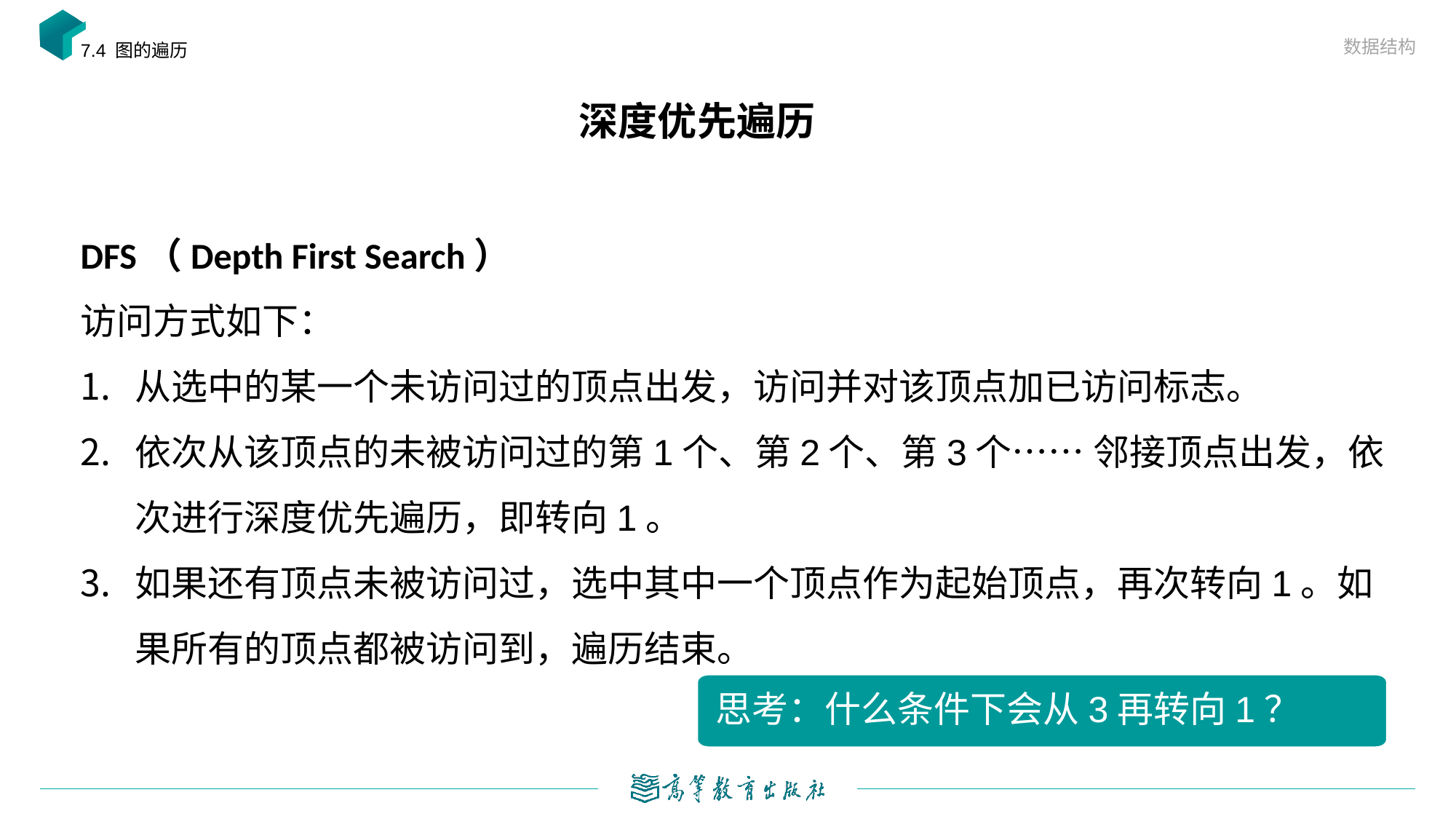

数据结构
7.4 图的遍历
# 深度优先遍历
DFS（Depth First Search）
访问方式如下：
从选中的某一个未访问过的顶点出发，访问并对该顶点加已访问标志。
依次从该顶点的未被访问过的第1个、第2个、第3个…… 邻接顶点出发，依次进行深度优先遍历，即转向1。
如果还有顶点未被访问过，选中其中一个顶点作为起始顶点，再次转向1。如果所有的顶点都被访问到，遍历结束。
思考：什么条件下会从3再转向1？